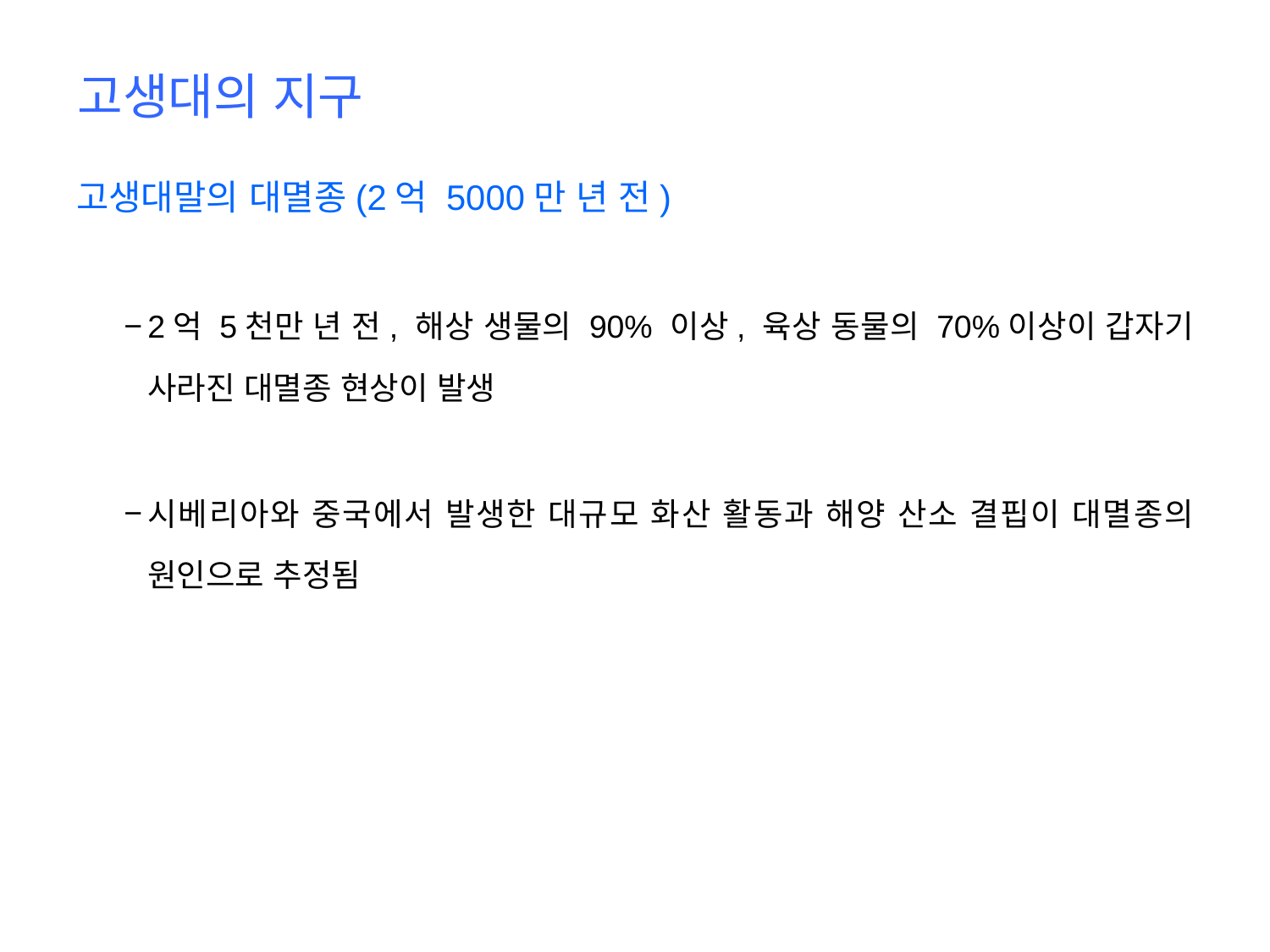

# 고생대의 지구
고생대말의 대멸종(2억 5000만 년 전)

2억 5천만 년 전, 해상 생물의 90% 이상, 육상 동물의 70%이상이 갑자기 사라진 대멸종 현상이 발생

시베리아와 중국에서 발생한 대규모 화산 활동과 해양 산소 결핍이 대멸종의 원인으로 추정됨